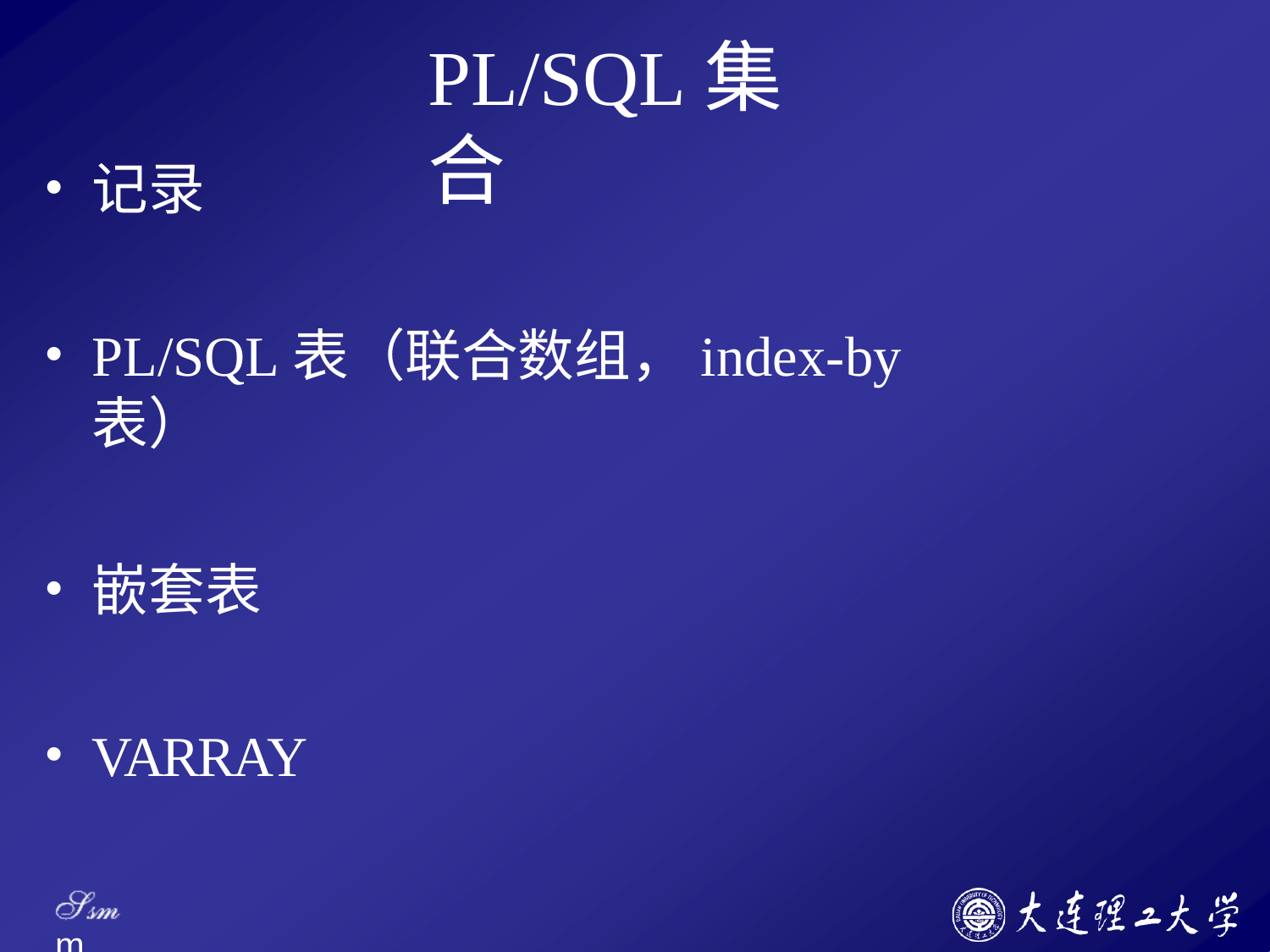

# PL/SQL集合
记录

PL/SQL表（联合数组，index-by 表）

嵌套表

VARRAY

Ssm